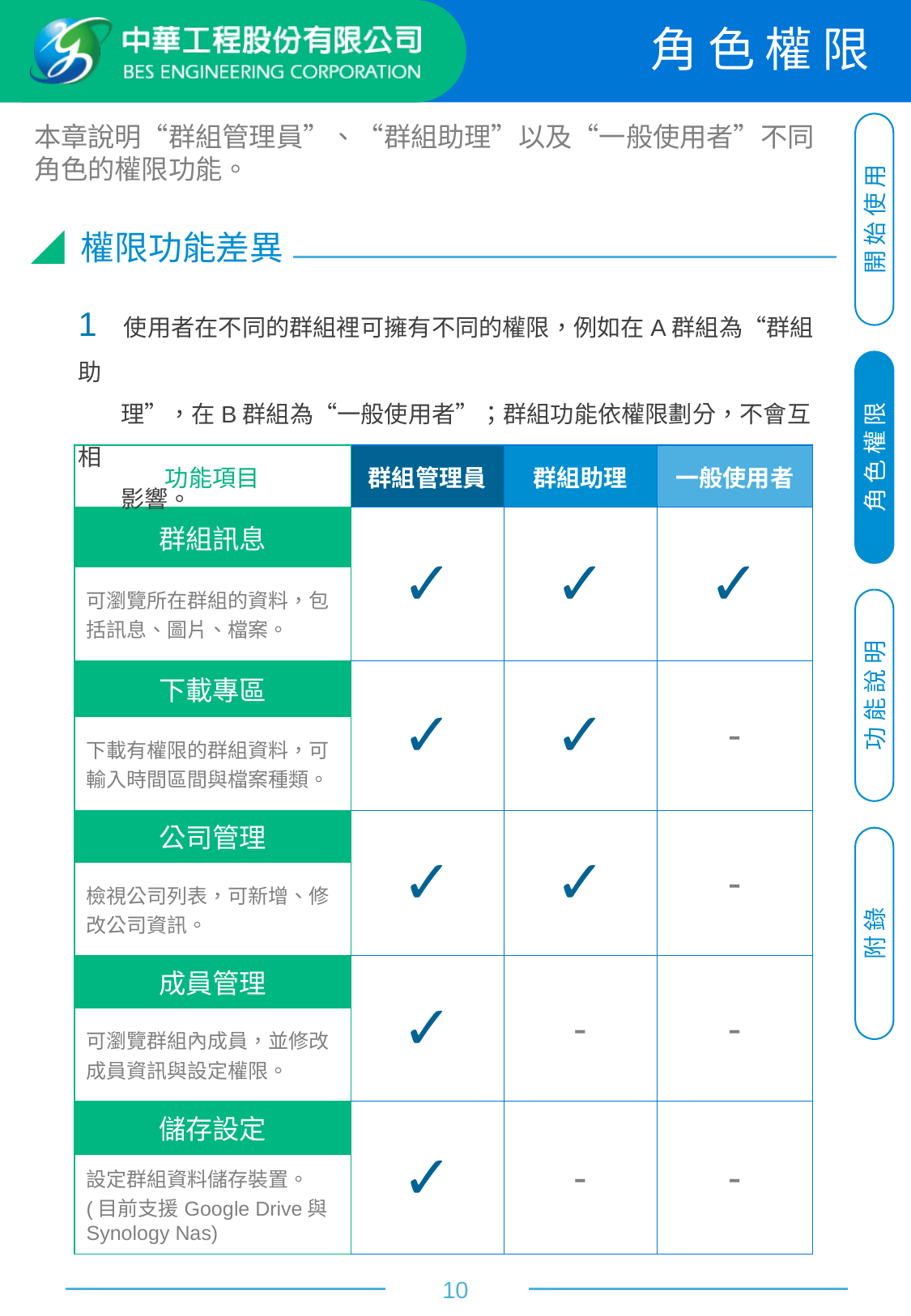

角色權限
本章說明“群組管理員”、“群組助理”以及“一般使用者”不同角色的權限功能。

開始使用
◢ 權限功能差異
1  使用者在不同的群組裡可擁有不同的權限，例如在A群組為“群組助
       理”，在B群組為“一般使用者”；群組功能依權限劃分，不會互相
       影響。
角色權限
| 功能項目 | 群組管理員 | 群組助理 | 一般使用者 |
| --- | --- | --- | --- |
| 群組訊息 | ✓ | ✓ | ✓ |
| 可瀏覽所在群組的資料，包括訊息、圖片、檔案。 |  |  |  |
| 下載專區 | ✓ | ✓ | - |
| 下載有權限的群組資料，可輸入時間區間與檔案種類。 |  |  |  |
| 公司管理 | ✓ | ✓ | - |
| 檢視公司列表，可新增、修改公司資訊。 |  |  |  |
| 成員管理 | ✓ | - | - |
| 可瀏覽群組內成員，並修改成員資訊與設定權限。 |  |  |  |
| 儲存設定 | ✓ | - | - |
| 設定群組資料儲存裝置。 (目前支援Google Drive與Synology Nas) |  |  |  |
功能說明
附錄
10